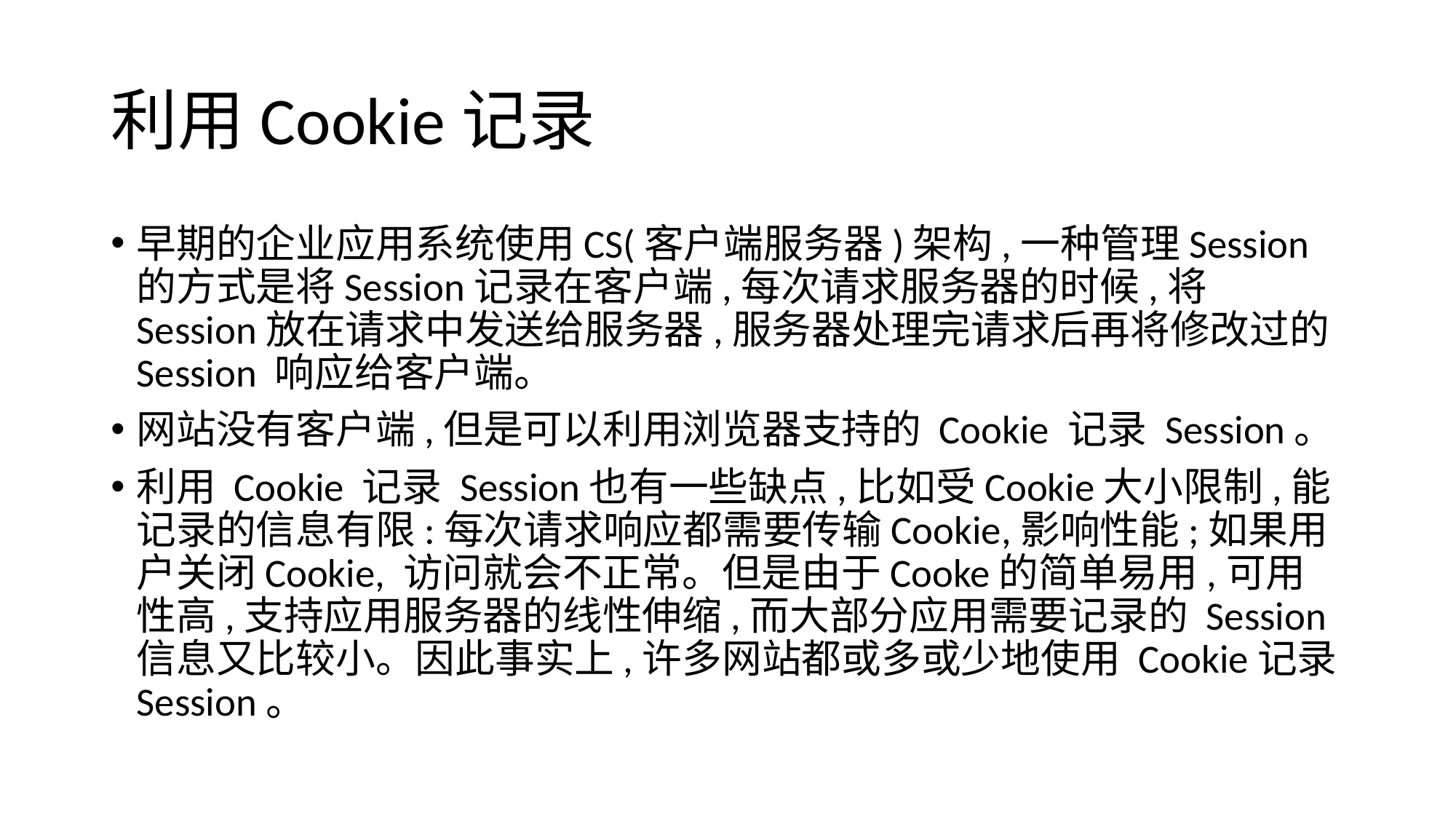

# 利用Cookie记录
早期的企业应用系统使用CS(客户端服务器)架构,一种管理Session 的方式是将Session记录在客户端,每次请求服务器的时候,将 Session放在请求中发送给服务器,服务器处理完请求后再将修改过的 Session 响应给客户端。
网站没有客户端,但是可以利用浏览器支持的 Cookie 记录 Session。
利用 Cookie 记录 Session也有一些缺点,比如受Cookie大小限制,能记录的信息有限:每次请求响应都需要传输Cookie,影响性能;如果用户关闭Cookie, 访问就会不正常。但是由于Cooke的简单易用,可用性高,支持应用服务器的线性伸缩,而大部分应用需要记录的 Session信息又比较小。因此事实上,许多网站都或多或少地使用 Cookie记录 Session。